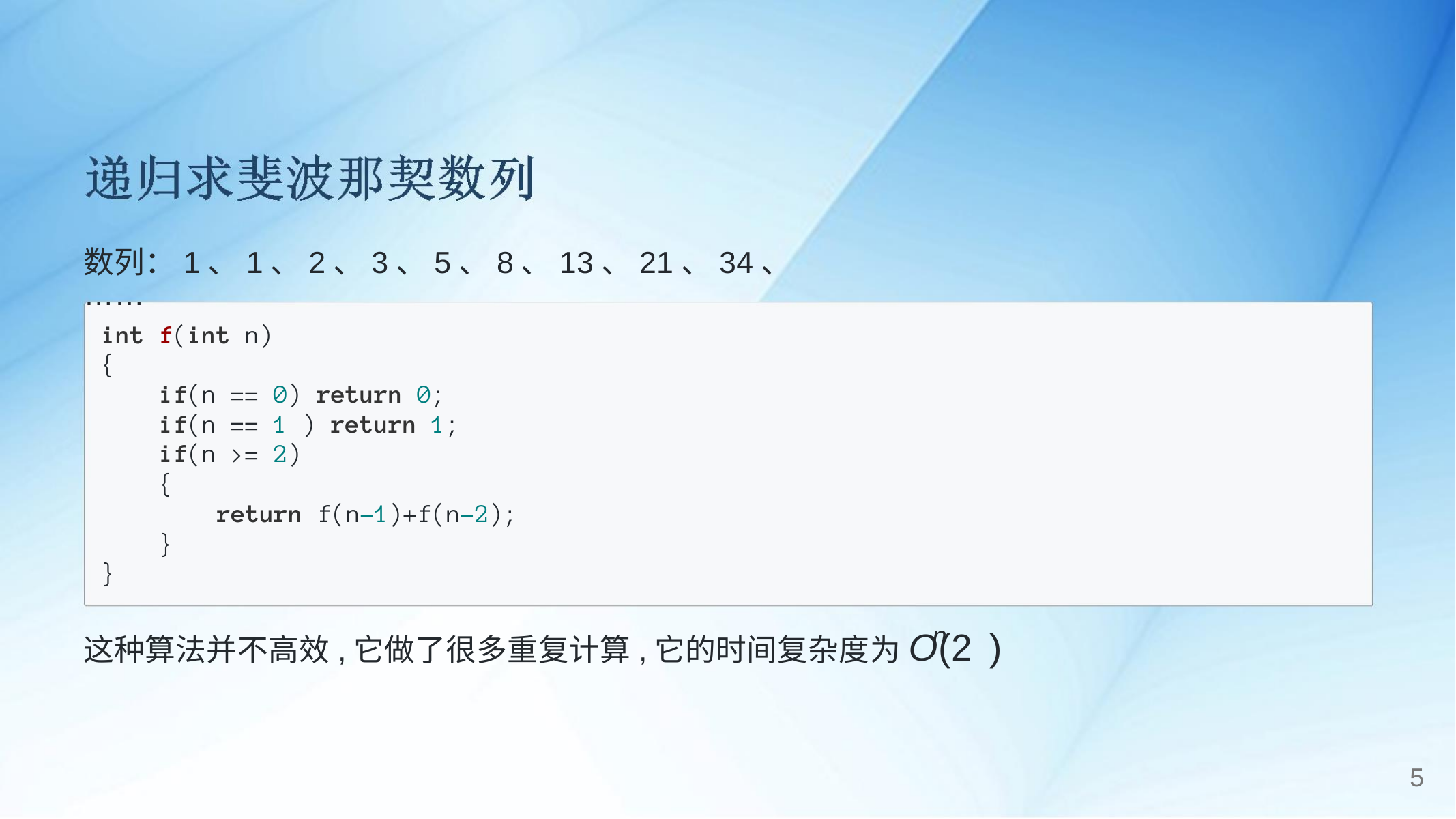

数列：1、1、2、3、5、8、13、21、34、……
int f(int n)
{
if(n == 0) return 0;
if(n == 1 ) return 1;
if(n >= 2)
{
return f(n-1)+f(n-2);
}
}
这种算法并不高效,它做了很多重复计算,它的时间复杂度为O(2 )
n
5